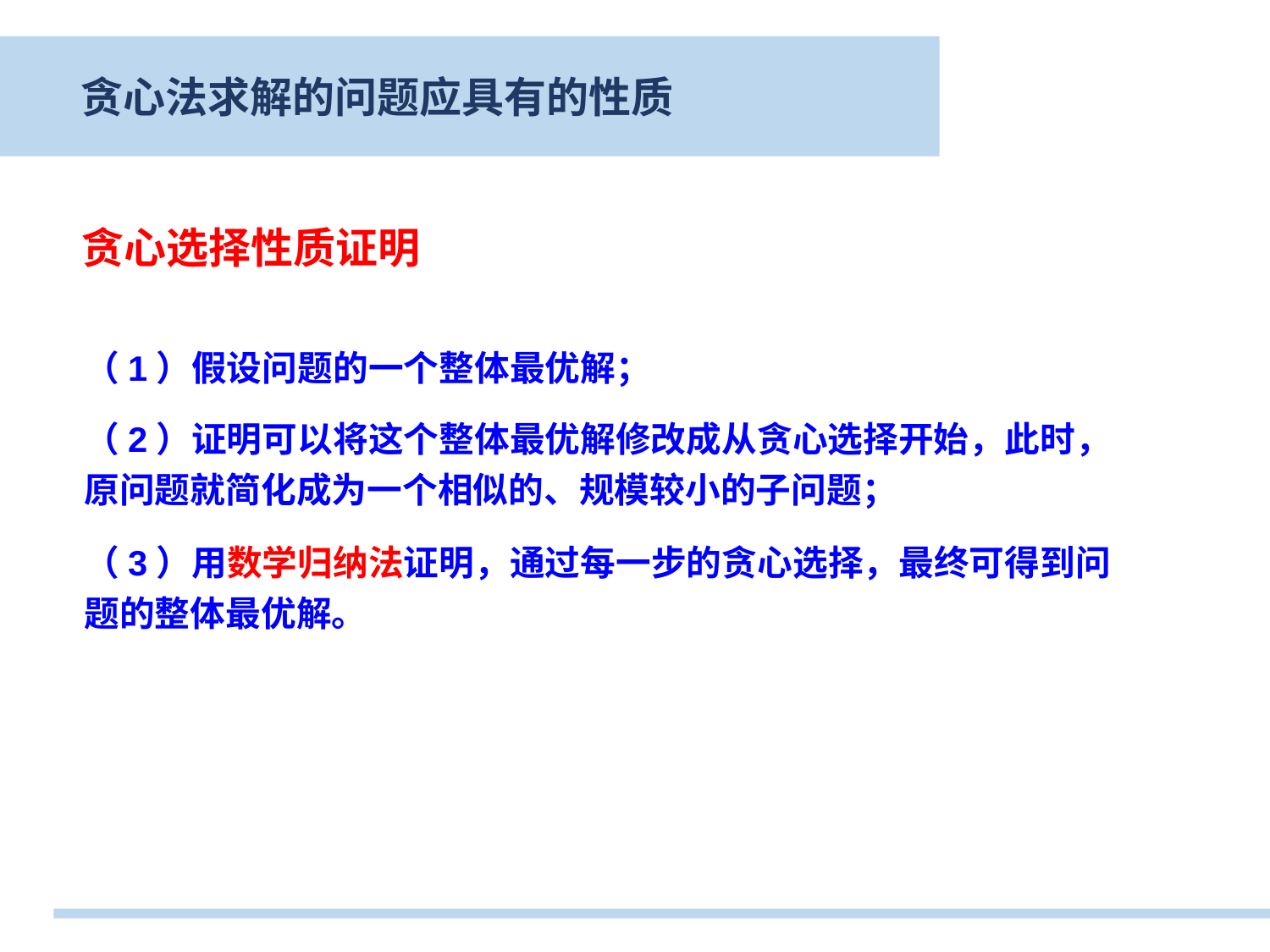

贪心法求解的问题应具有的性质
贪心选择性质证明
（1）假设问题的一个整体最优解；
（2）证明可以将这个整体最优解修改成从贪心选择开始，此时，原问题就简化成为一个相似的、规模较小的子问题；
（3）用数学归纳法证明，通过每一步的贪心选择，最终可得到问题的整体最优解。